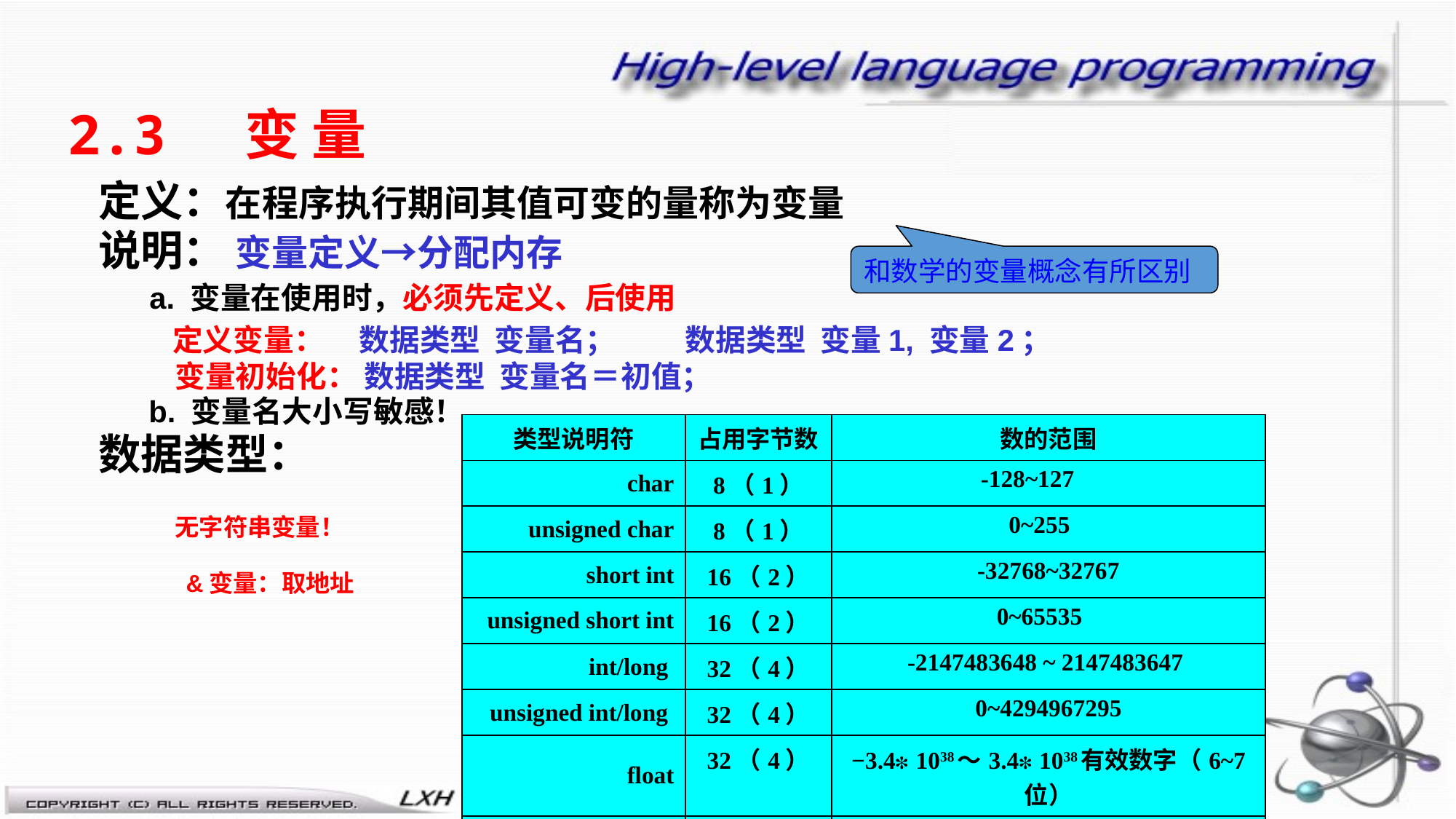

2.3  变 量
定义：在程序执行期间其值可变的量称为变量
说明： 变量定义→分配内存
     a. 变量在使用时，必须先定义、后使用
        定义变量：     数据类型  变量名；          数据类型  变量1, 变量2；
          变量初始化： 数据类型  变量名＝初值；
      b. 变量名大小写敏感！
数据类型：

             无字符串变量！

             &变量：取地址

和数学的变量概念有所区别
| 类型说明符 | 占用字节数 | 数的范围 |
| --- | --- | --- |
| char | 8（1） | -128~127 |
| unsigned char | 8（1） | 0~255 |
| short int | 16（2） | -32768~32767 |
| unsigned short int | 16（2） | 0~65535 |
| int/long | 32（4） | -2147483648 ~ 2147483647 |
| unsigned int/long | 32（4） | 0~4294967295 |
| float | 32（4） | −3.4∗1038～3.4∗1038有效数字（6~7 位） |
| double | 64（8） | −1.7∗ 10308~1.7∗ 10308（15~16 位） |